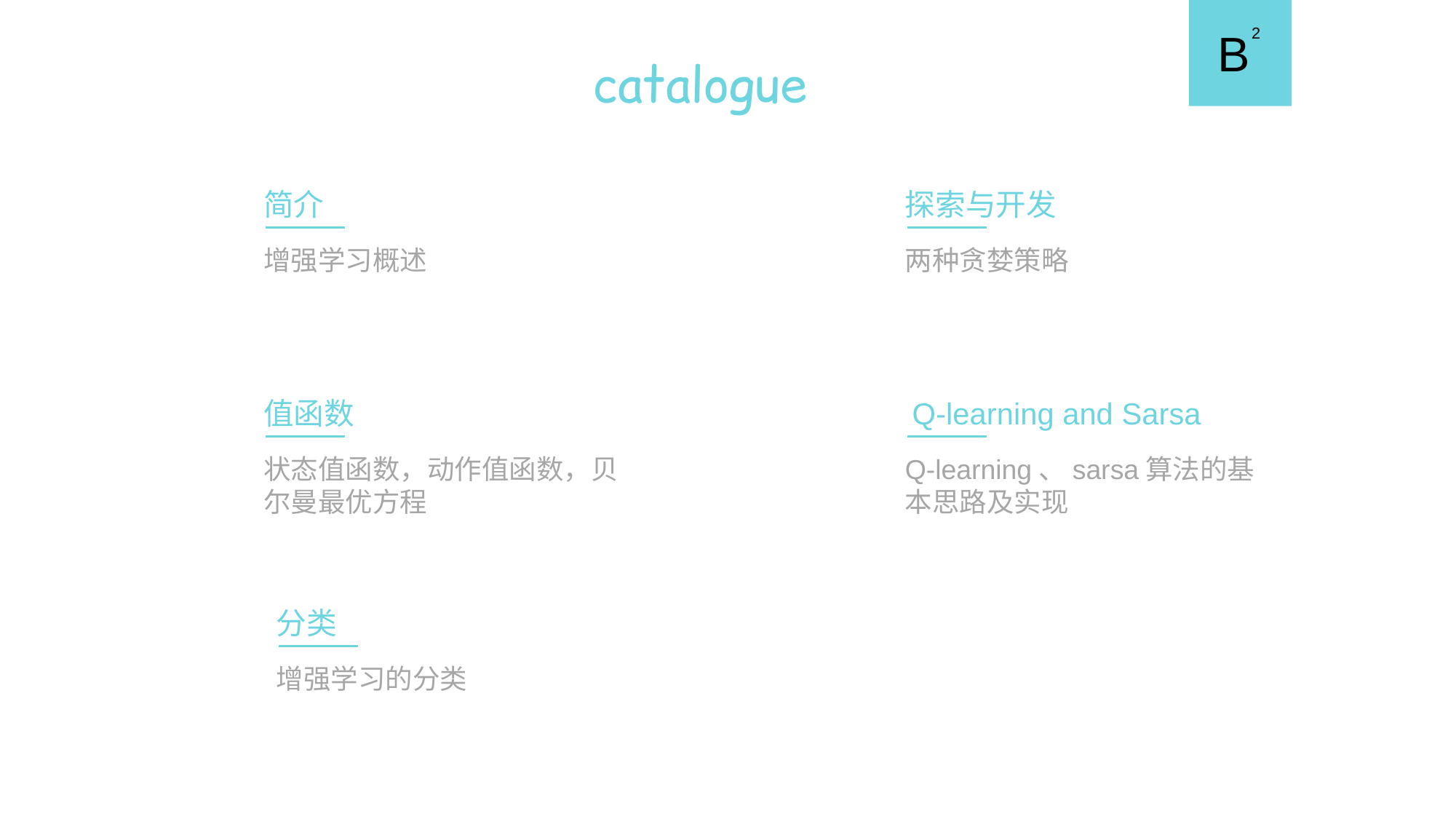

B
2
catalogue
简介
探索与开发
增强学习概述
两种贪婪策略
值函数
Q-learning and Sarsa
状态值函数，动作值函数，贝尔曼最优方程
Q-learning、sarsa算法的基本思路及实现
分类
增强学习的分类